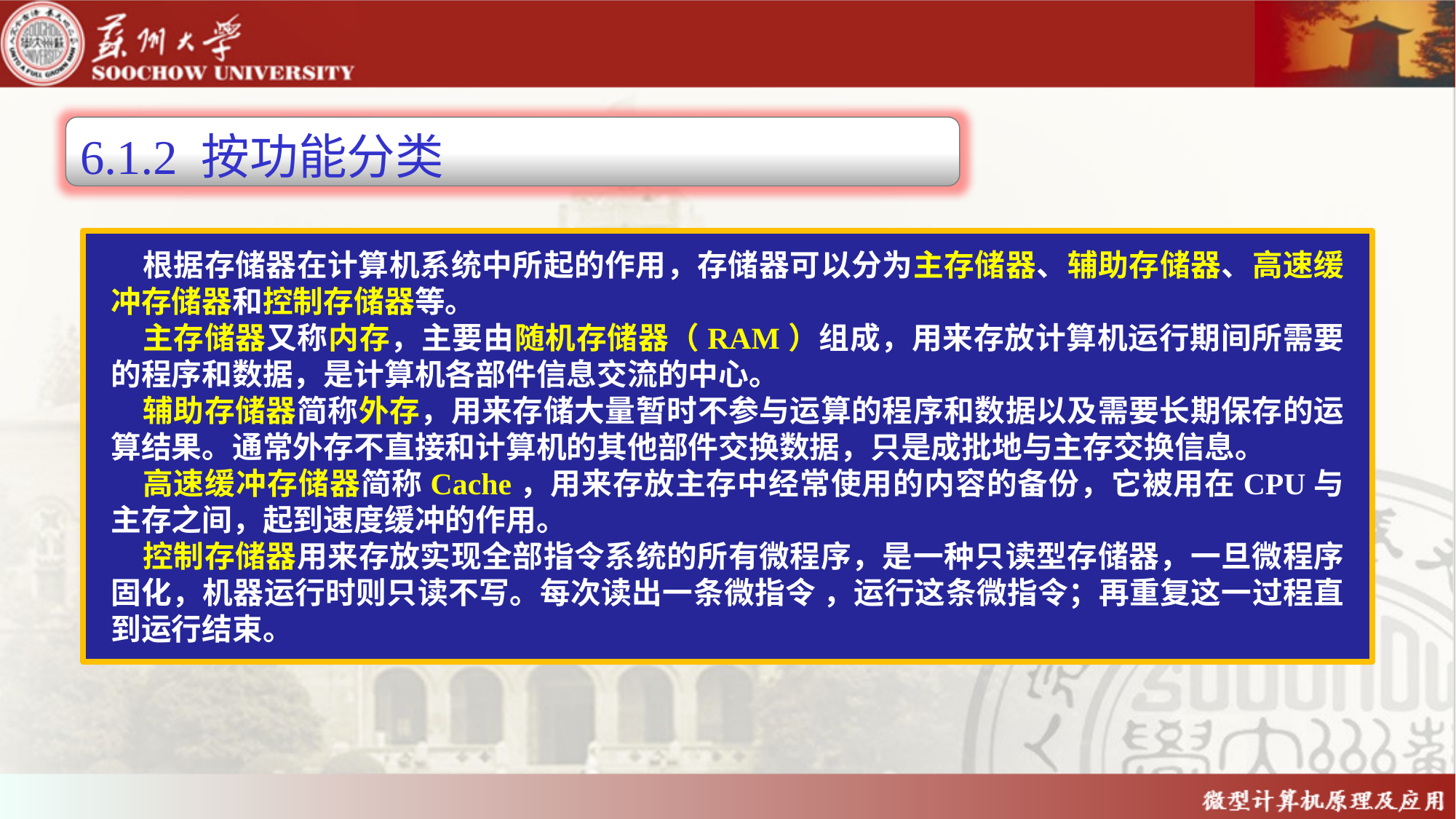

6.1.2 按功能分类
根据存储器在计算机系统中所起的作用，存储器可以分为主存储器、辅助存储器、高速缓冲存储器和控制存储器等。
主存储器又称内存，主要由随机存储器（RAM）组成，用来存放计算机运行期间所需要的程序和数据，是计算机各部件信息交流的中心。
辅助存储器简称外存，用来存储大量暂时不参与运算的程序和数据以及需要长期保存的运算结果。通常外存不直接和计算机的其他部件交换数据，只是成批地与主存交换信息。
高速缓冲存储器简称Cache，用来存放主存中经常使用的内容的备份，它被用在CPU与主存之间，起到速度缓冲的作用。
控制存储器用来存放实现全部指令系统的所有微程序，是一种只读型存储器，一旦微程序固化，机器运行时则只读不写。每次读出一条微指令 ，运行这条微指令；再重复这一过程直到运行结束。